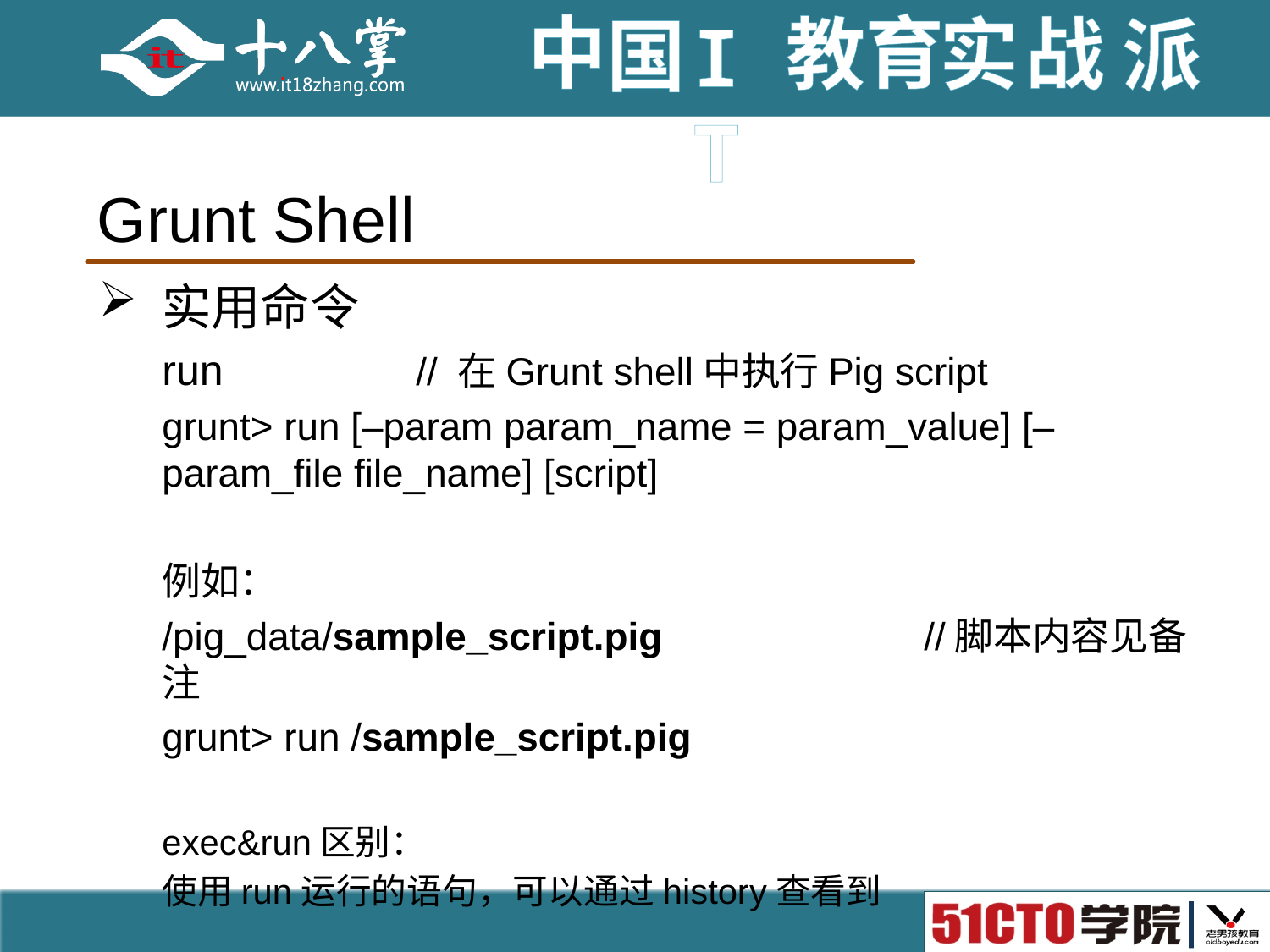

# Grunt Shell
实用命令
run		// 在Grunt shell中执行Pig script
grunt> run [–param param_name = param_value] [–param_file file_name] [script]

例如：
/pig_data/sample_script.pig 		//脚本内容见备注
grunt> run /sample_script.pig

exec&run区别：
使用run运行的语句，可以通过history查看到